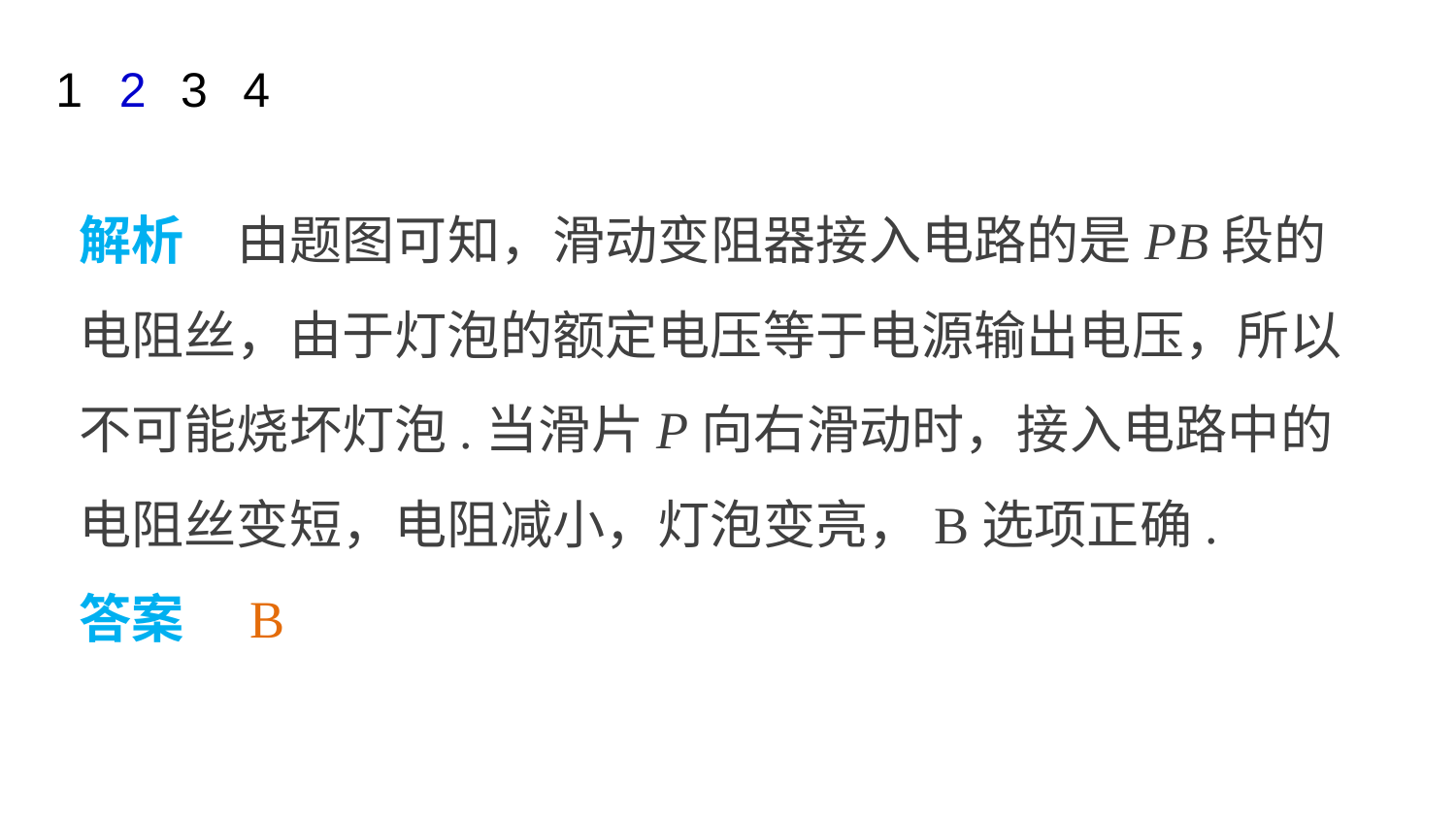

1
2
3
4
解析　由题图可知，滑动变阻器接入电路的是PB段的电阻丝，由于灯泡的额定电压等于电源输出电压，所以不可能烧坏灯泡.当滑片P向右滑动时，接入电路中的电阻丝变短，电阻减小，灯泡变亮，B选项正确.
答案　B